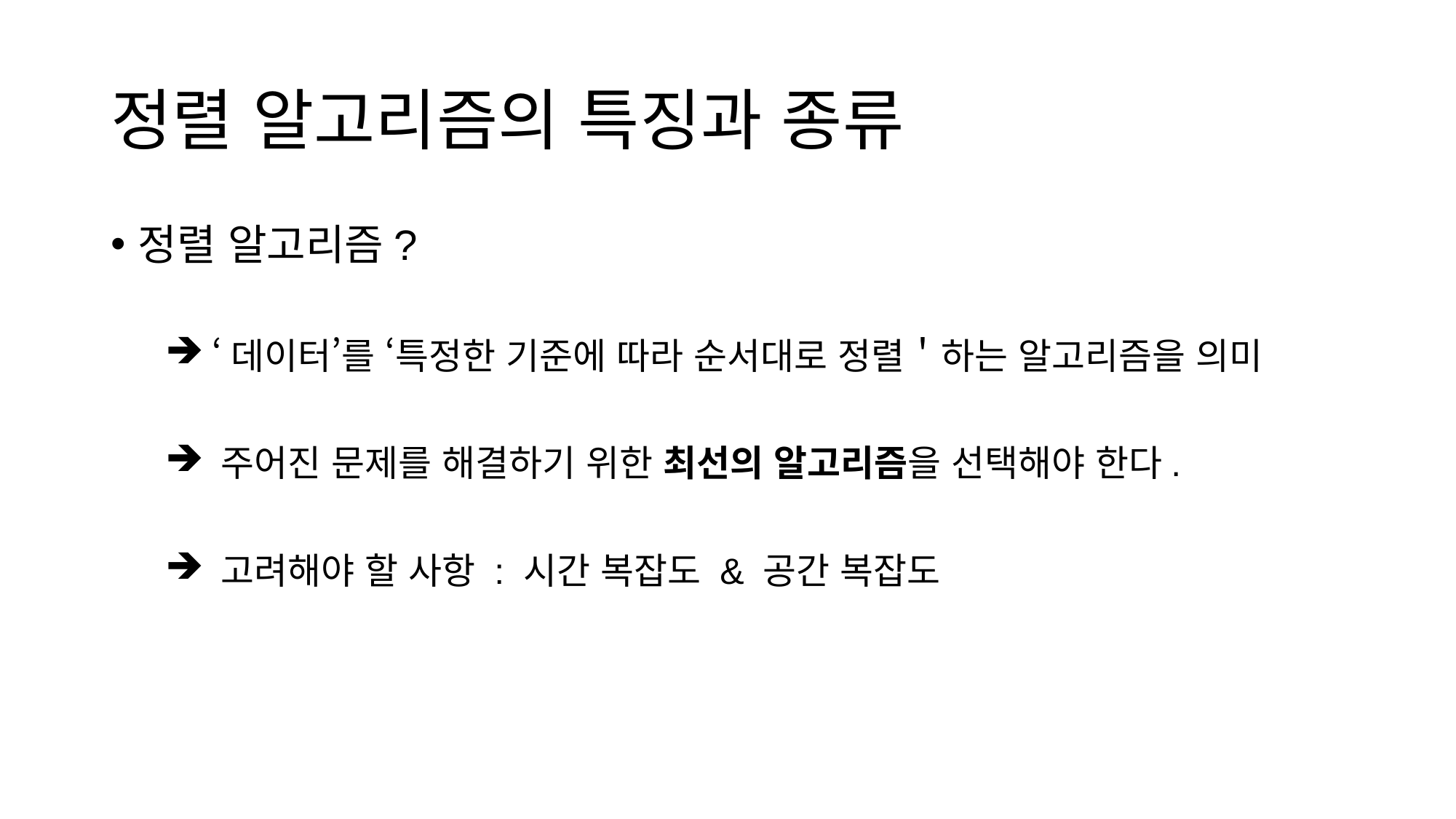

# 정렬 알고리즘의 특징과 종류
정렬 알고리즘?

 ‘데이터’를 ‘특정한 기준에 따라 순서대로 정렬＇하는 알고리즘을 의미

 주어진 문제를 해결하기 위한 최선의 알고리즘을 선택해야 한다.

 고려해야 할 사항 : 시간 복잡도 & 공간 복잡도